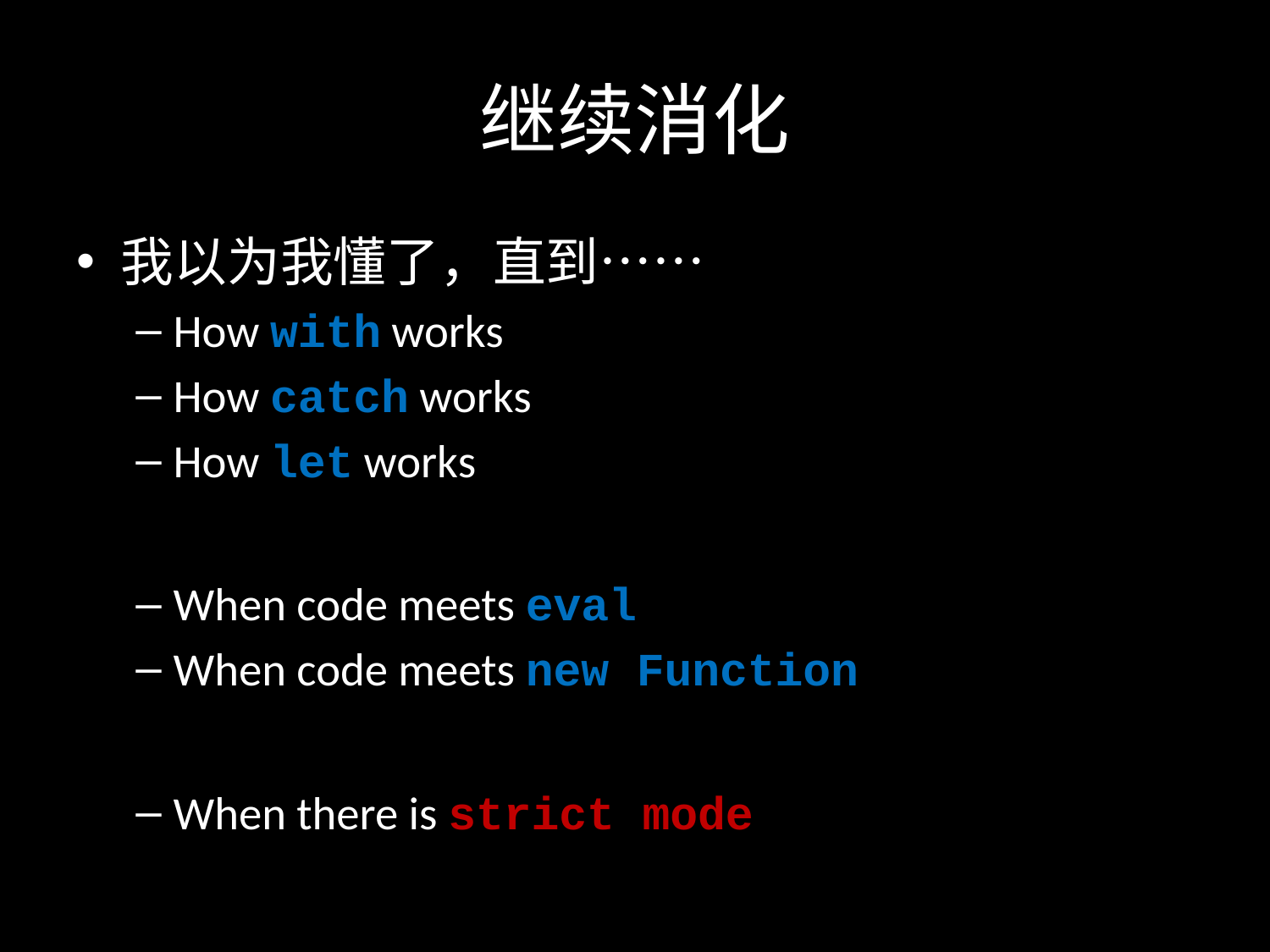

# 继续消化
我以为我懂了，直到……
How with works
How catch works
How let works

When code meets eval
When code meets new Function

When there is strict mode